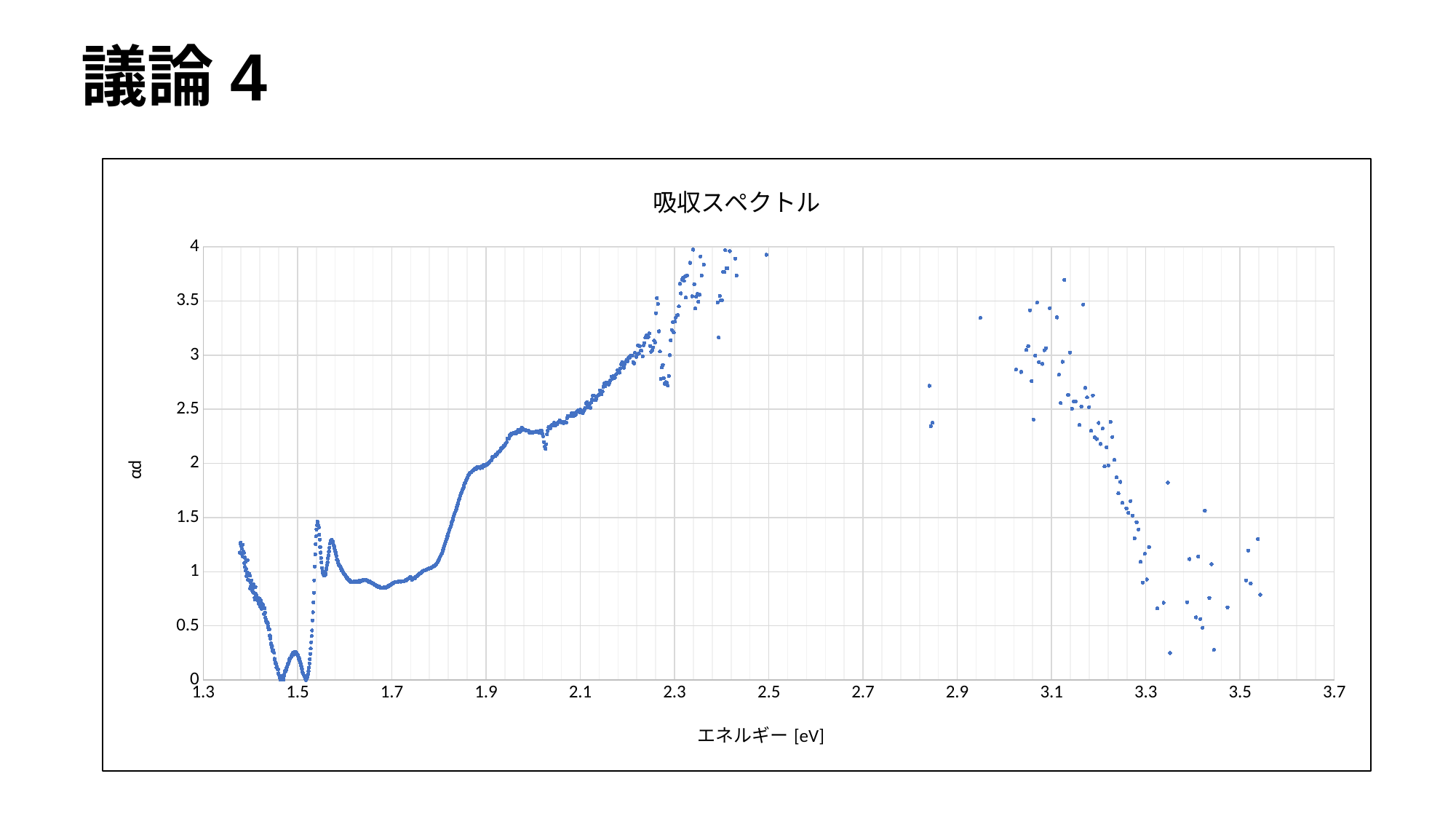

# 議論4

### Chart: 吸収スペクトル

| Category |  |
|---|---|